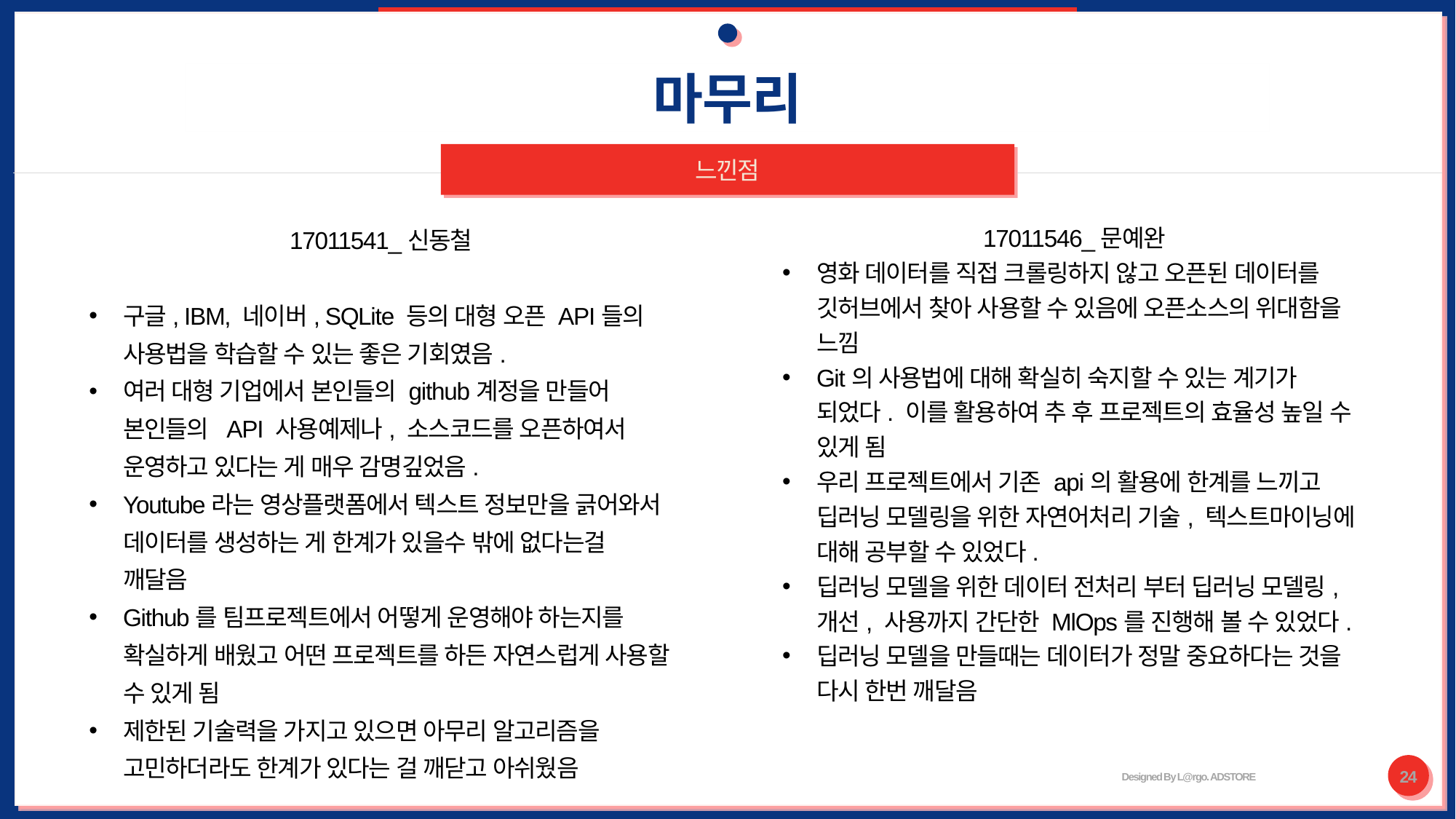

# 마무리
느낀점
17011541_신동철

구글, IBM, 네이버, SQLite 등의 대형 오픈 API들의 사용법을 학습할 수 있는 좋은 기회였음.
여러 대형 기업에서 본인들의 github계정을 만들어 본인들의  API 사용예제나, 소스코드를 오픈하여서 운영하고 있다는 게 매우 감명깊었음.
Youtube라는 영상플랫폼에서 텍스트 정보만을 긁어와서 데이터를 생성하는 게 한계가 있을수 밖에 없다는걸 깨달음
Github를 팀프로젝트에서 어떻게 운영해야 하는지를 확실하게 배웠고 어떤 프로젝트를 하든 자연스럽게 사용할 수 있게 됨
제한된 기술력을 가지고 있으면 아무리 알고리즘을 고민하더라도 한계가 있다는 걸 깨닫고 아쉬웠음
17011546_문예완
영화 데이터를 직접 크롤링하지 않고 오픈된 데이터를 깃허브에서 찾아 사용할 수 있음에 오픈소스의 위대함을 느낌
Git의 사용법에 대해 확실히 숙지할 수 있는 계기가 되었다. 이를 활용하여 추 후 프로젝트의 효율성 높일 수 있게 됨
우리 프로젝트에서 기존 api의 활용에 한계를 느끼고 딥러닝 모델링을 위한 자연어처리 기술, 텍스트마이닝에 대해 공부할 수 있었다.
딥러닝 모델을 위한 데이터 전처리 부터 딥러닝 모델링, 개선, 사용까지 간단한 MlOps를 진행해 볼 수 있었다.
딥러닝 모델을 만들때는 데이터가 정말 중요하다는 것을 다시 한번 깨달음

Designed By L@rgo. ADSTORE
24